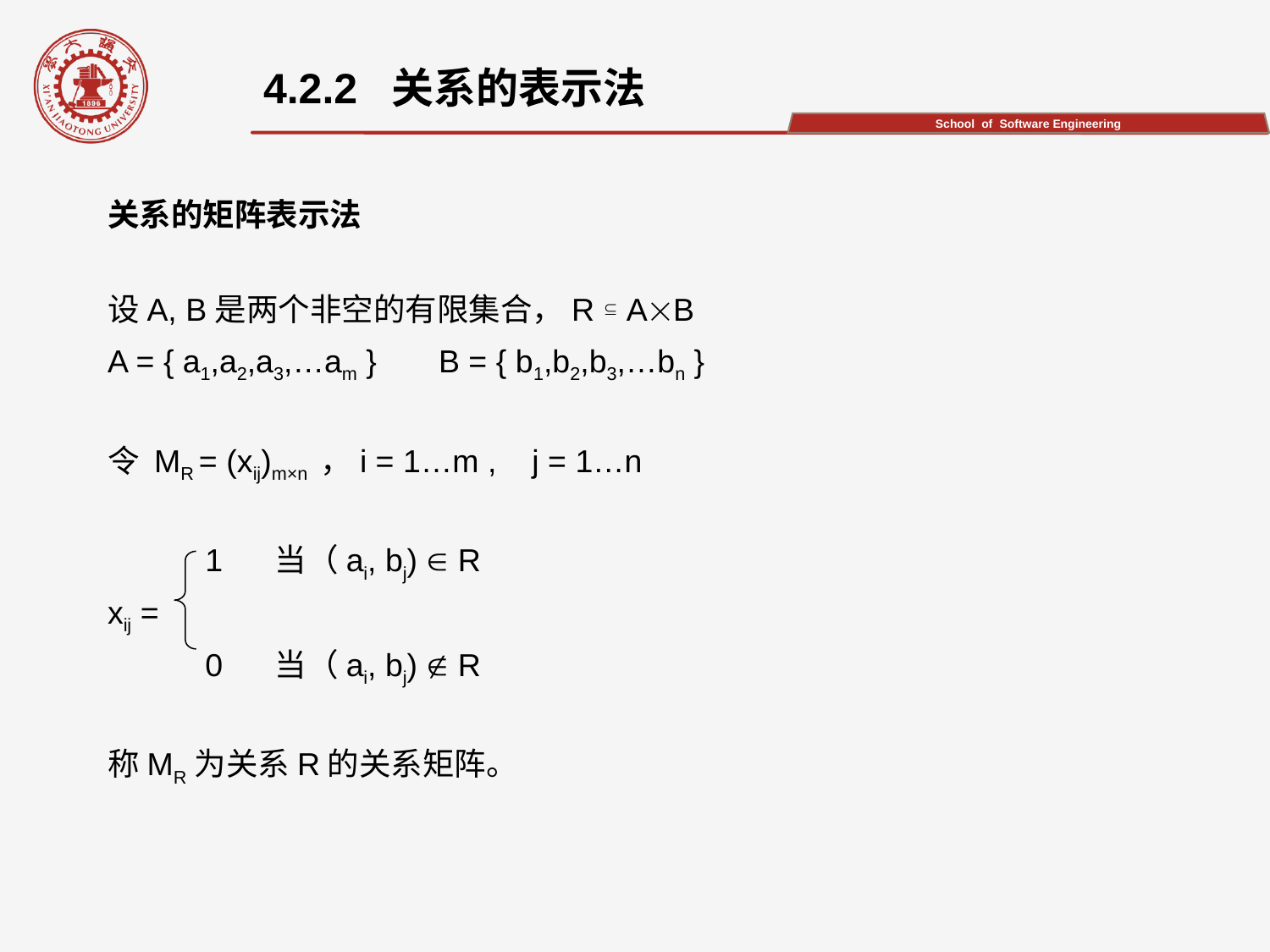

4.2.2  关系的表示法

关系的矩阵表示法

设A, B是两个非空的有限集合，R ⊆ A×B
A = { a1,a2,a3,…am }       B = { b1,b2,b3,…bn }

令 MR = (xij)m×n ，i = 1…m ,    j = 1…n

           1     当（ai, bj) ∈ R
xij =
           0     当（ai, bj) ∉ R

称MR为关系R的关系矩阵。